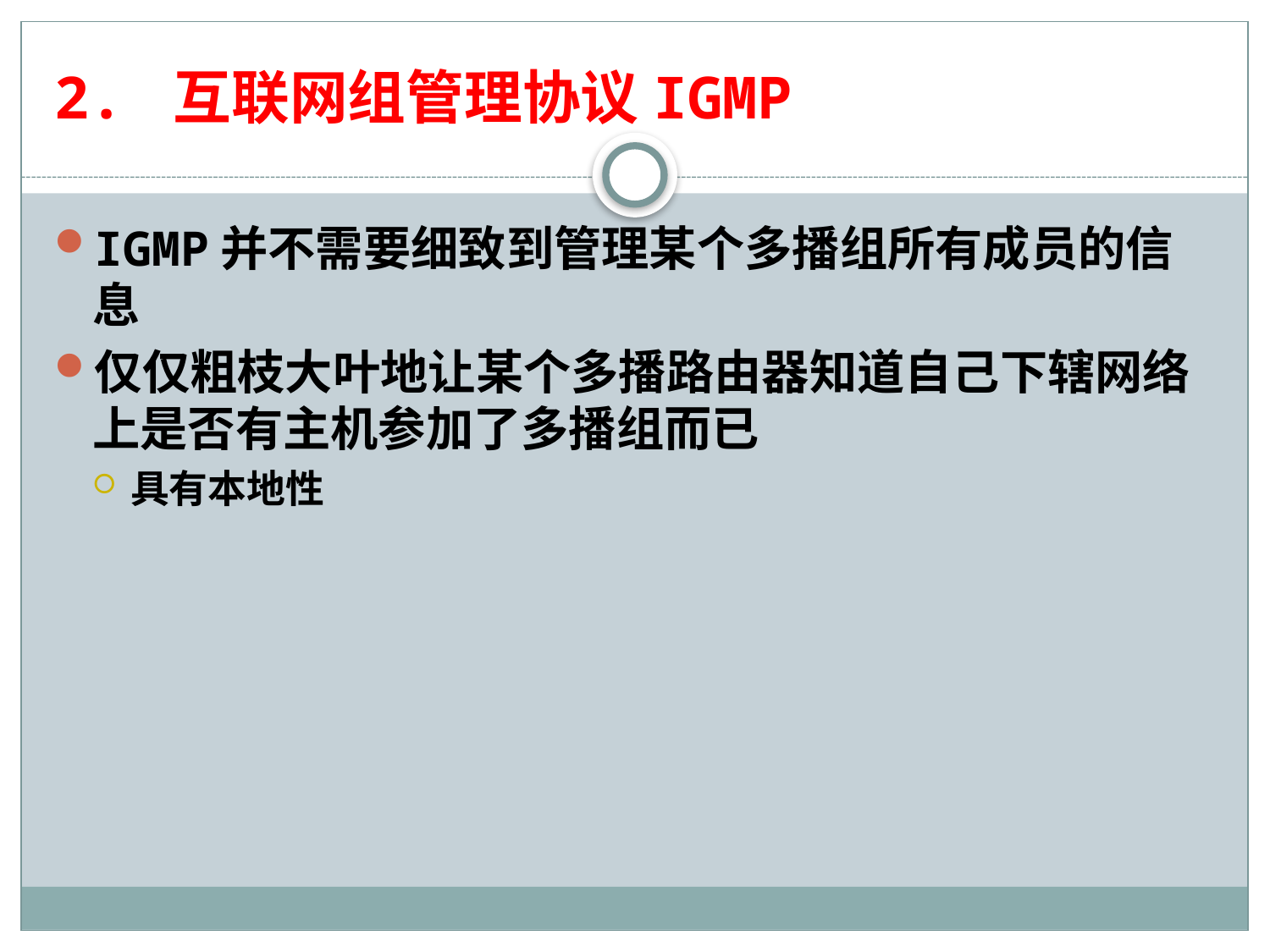

# 2. 互联网组管理协议IGMP
IGMP并不需要细致到管理某个多播组所有成员的信息
仅仅粗枝大叶地让某个多播路由器知道自己下辖网络上是否有主机参加了多播组而已
具有本地性